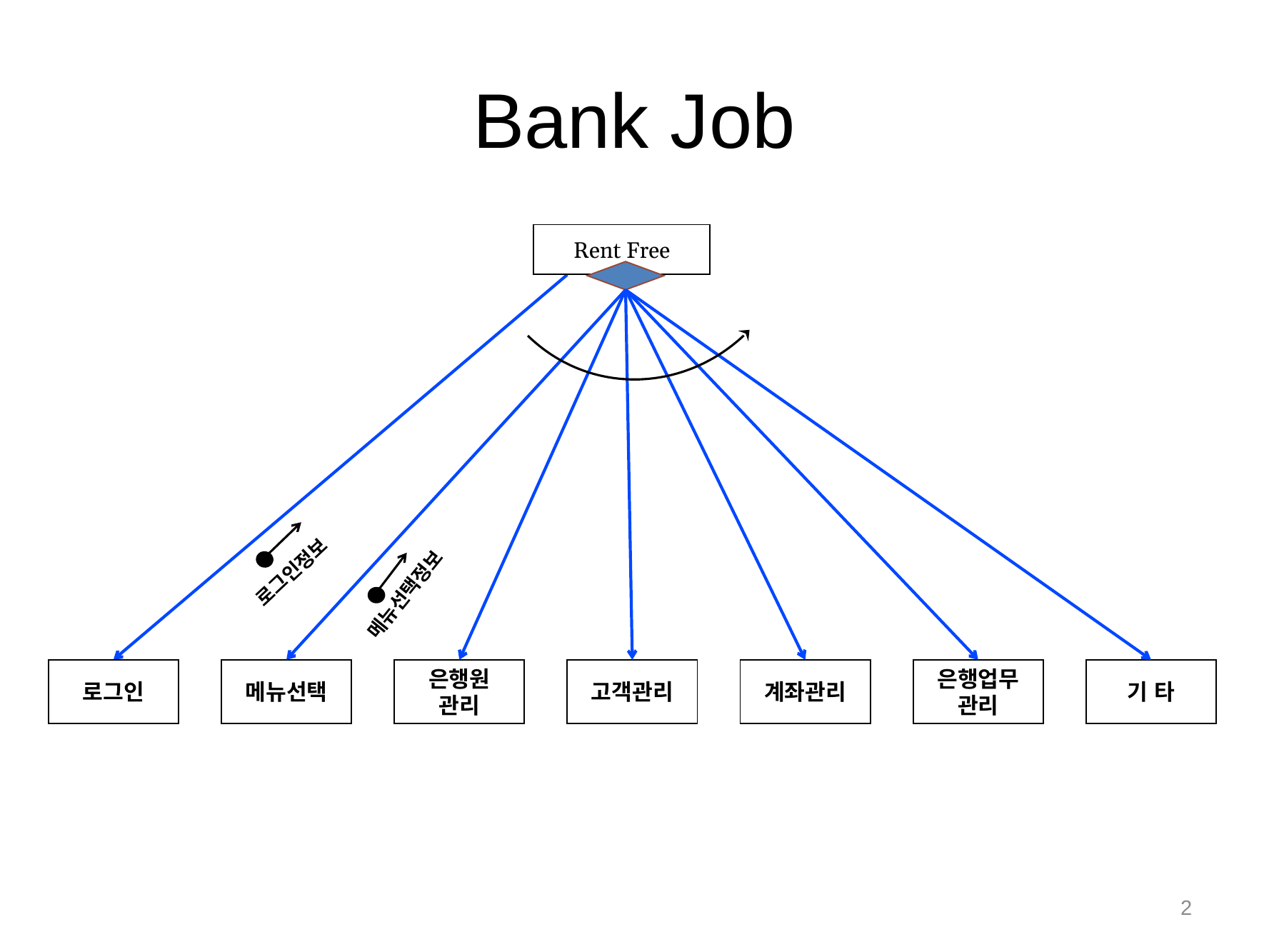

# Bank Job

Rent Free

로그인정보

메뉴선택정보
로그인
메뉴선택
은행원
관리
고객관리
계좌관리
은행업무
관리
기 타
2